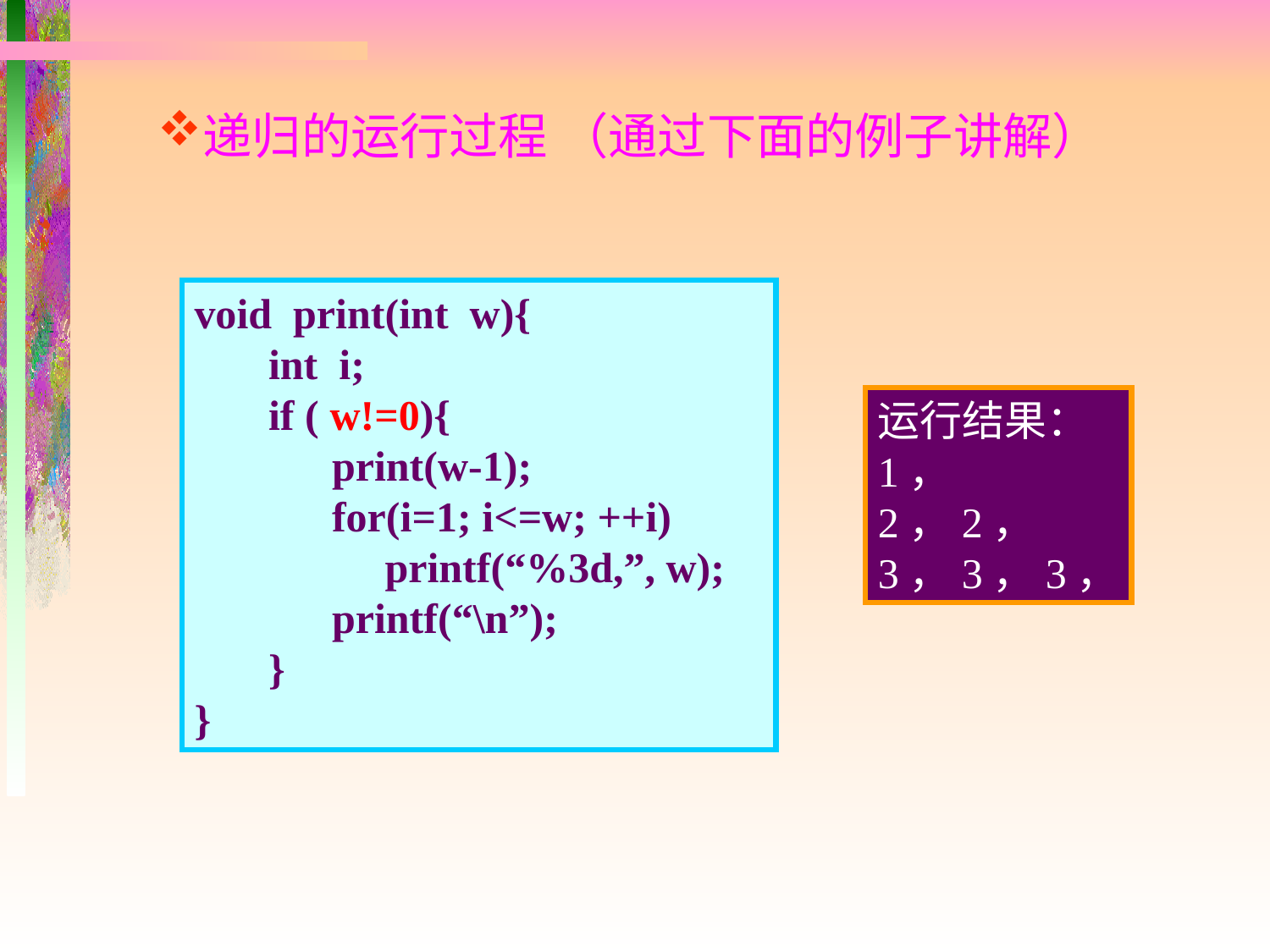

递归的运行过程 （通过下面的例子讲解）
void  print(int  w){
       int  i;
       if ( w!=0){
             print(w-1);
             for(i=1; i<=w; ++i)
                  printf(“%3d,”, w);
             printf(“\n”);
       }
}
运行结果：
1，
2，2，
3，3，3，